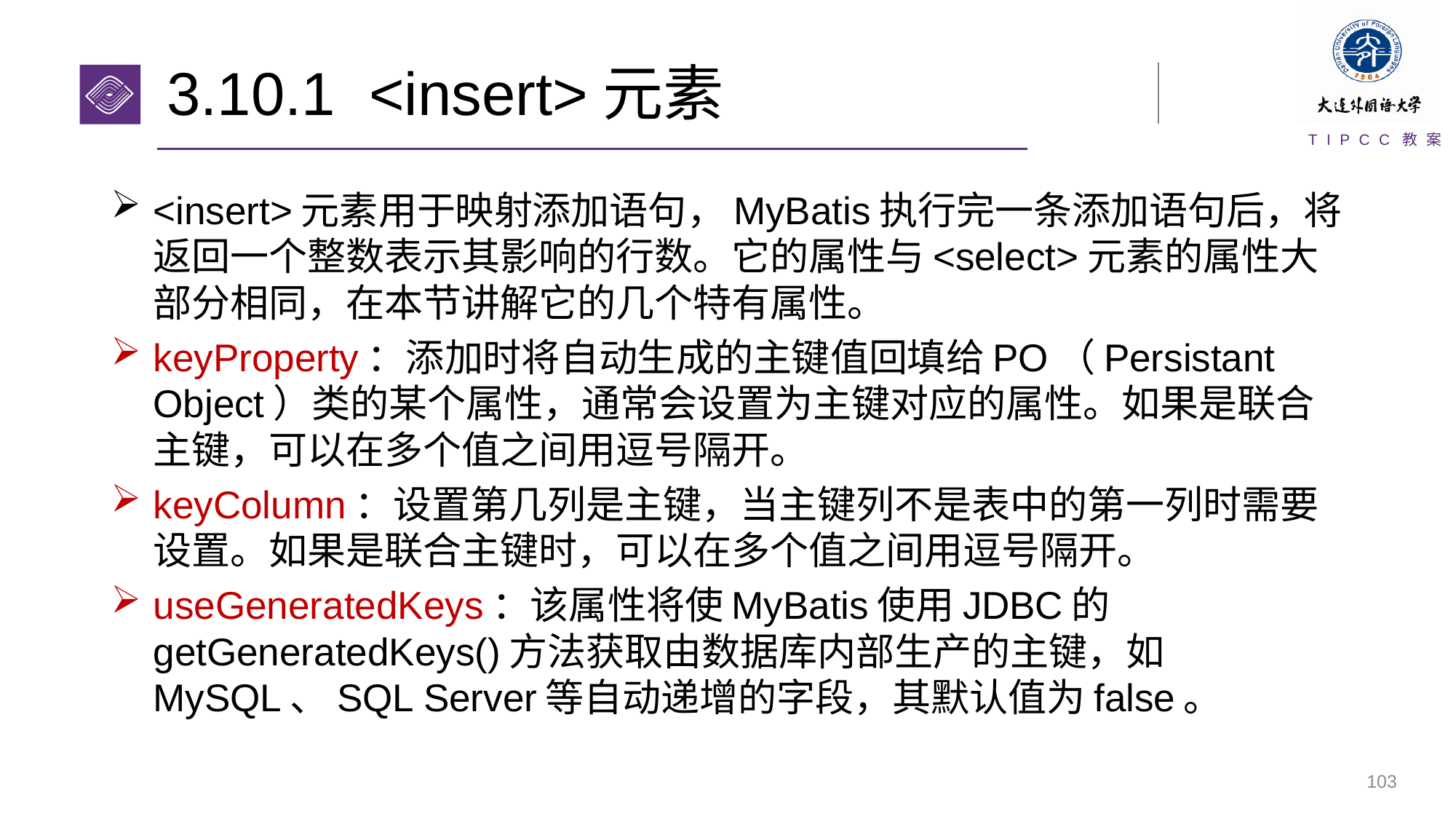

# 3.10.1  <insert>元素
<insert>元素用于映射添加语句，MyBatis执行完一条添加语句后，将返回一个整数表示其影响的行数。它的属性与<select>元素的属性大部分相同，在本节讲解它的几个特有属性。
keyProperty：添加时将自动生成的主键值回填给PO（Persistant Object）类的某个属性，通常会设置为主键对应的属性。如果是联合主键，可以在多个值之间用逗号隔开。
keyColumn：设置第几列是主键，当主键列不是表中的第一列时需要设置。如果是联合主键时，可以在多个值之间用逗号隔开。
useGeneratedKeys：该属性将使MyBatis使用JDBC的getGeneratedKeys()方法获取由数据库内部生产的主键，如MySQL、SQL Server等自动递增的字段，其默认值为false。

103